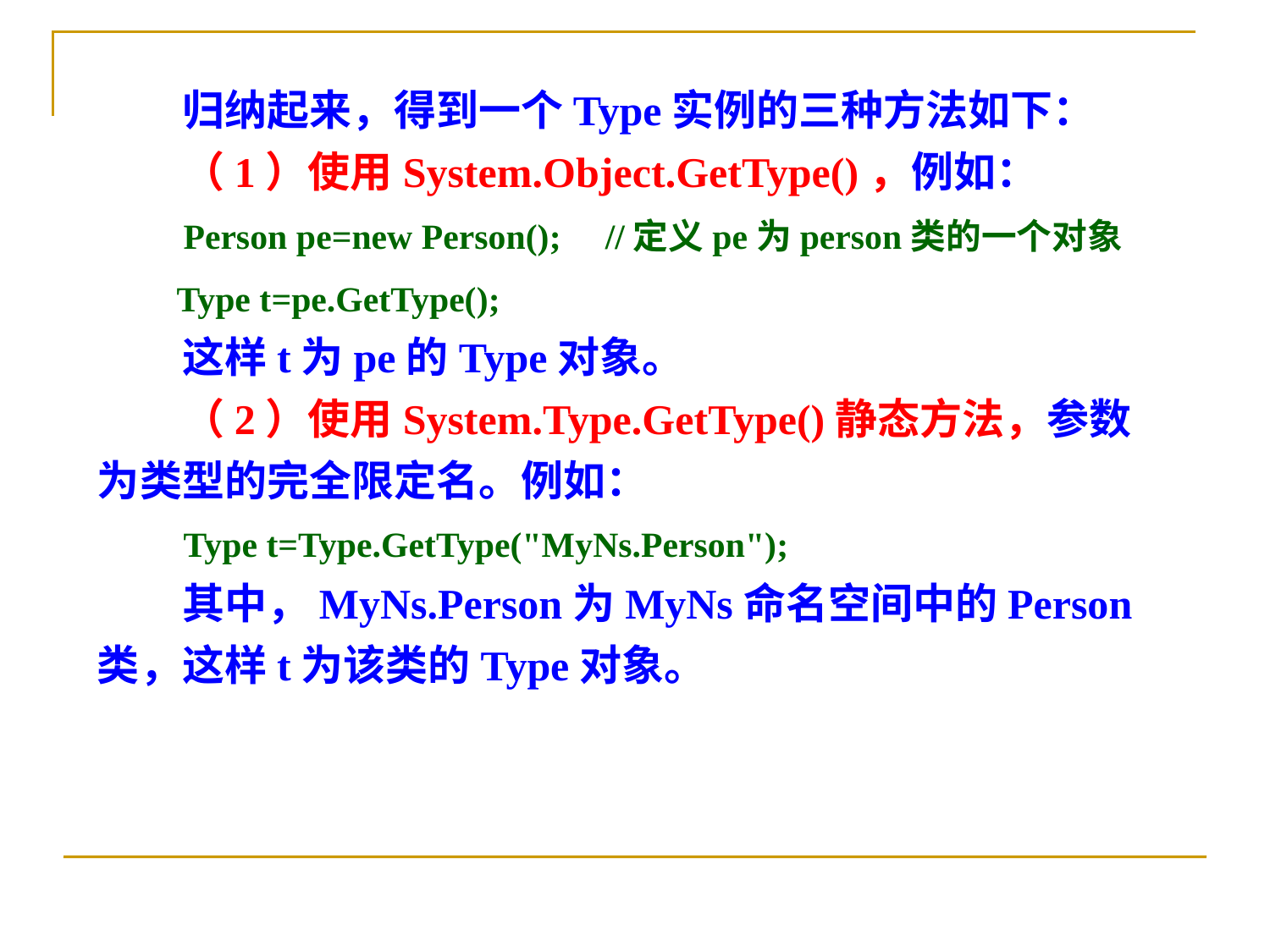

归纳起来，得到一个Type实例的三种方法如下：
　　（1）使用System.Object.GetType()，例如：
　　Person pe=new Person();	//定义pe为person类的一个对象
　　Type t=pe.GetType();
　　这样t为pe的Type对象。
　　（2）使用System.Type.GetType()静态方法，参数为类型的完全限定名。例如：
　　Type t=Type.GetType("MyNs.Person");
　　其中，MyNs.Person为MyNs命名空间中的Person类，这样t为该类的Type对象。